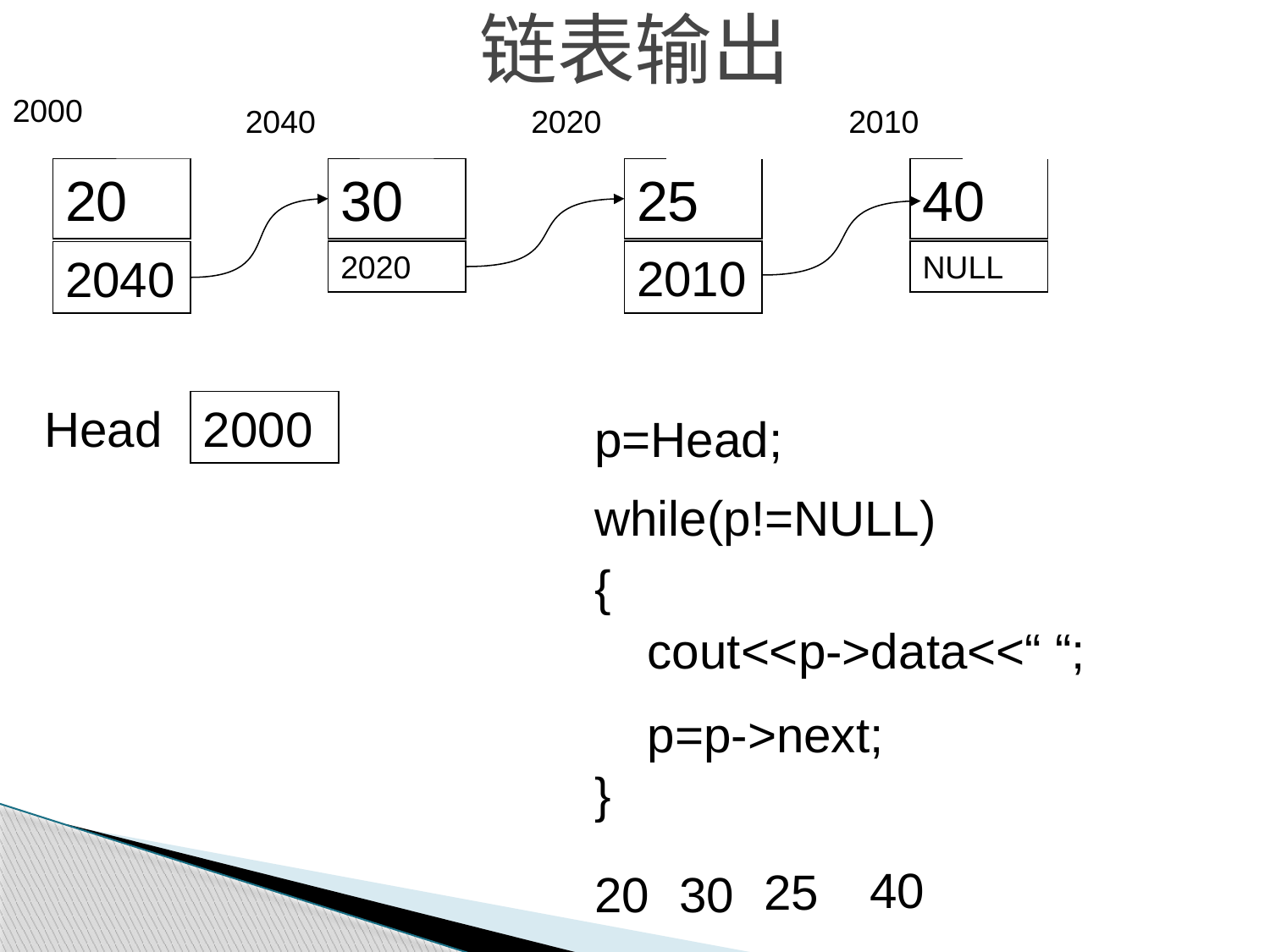

链表输出
p

p

p

p

2000
2040
2020
2010
20
2040
30
2020
25
2010
40
NULL
Head
2000
p=Head;
while(p!=NULL)
{

}
cout<<p->data<<“ “;
p=p->next;
40
25
20
30